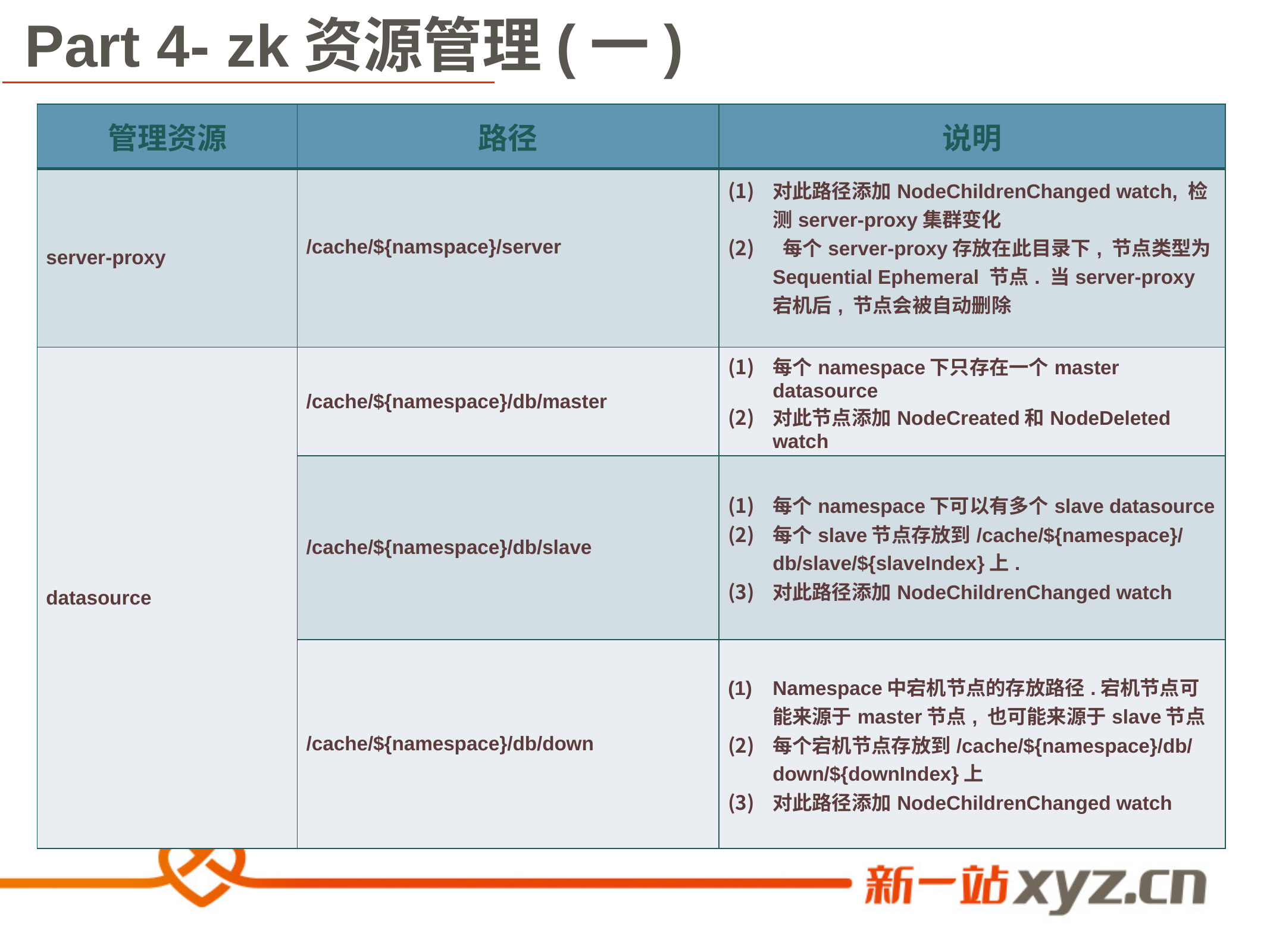

Part 4- zk资源管理(一)

| 管理资源 | 路径 | 说明 |
| --- | --- | --- |
| server-proxy | /cache/${namspace}/server | 对此路径添加NodeChildrenChanged watch, 检测server-proxy集群变化 每个server-proxy存放在此目录下, 节点类型为Sequential Ephemeral 节点. 当server-proxy宕机后, 节点会被自动删除 |
| datasource | /cache/${namespace}/db/master | 每个namespace下只存在一个master datasource 对此节点添加NodeCreated和NodeDeleted watch |
|  | /cache/${namespace}/db/slave | 每个namespace下可以有多个slave datasource 每个slave节点存放到/cache/${namespace}/db/slave/${slaveIndex}上. 对此路径添加NodeChildrenChanged watch |
|  | /cache/${namespace}/db/down | Namespace中宕机节点的存放路径.宕机节点可能来源于master节点, 也可能来源于slave节点 每个宕机节点存放到/cache/${namespace}/db/down/${downIndex}上 对此路径添加NodeChildrenChanged watch |